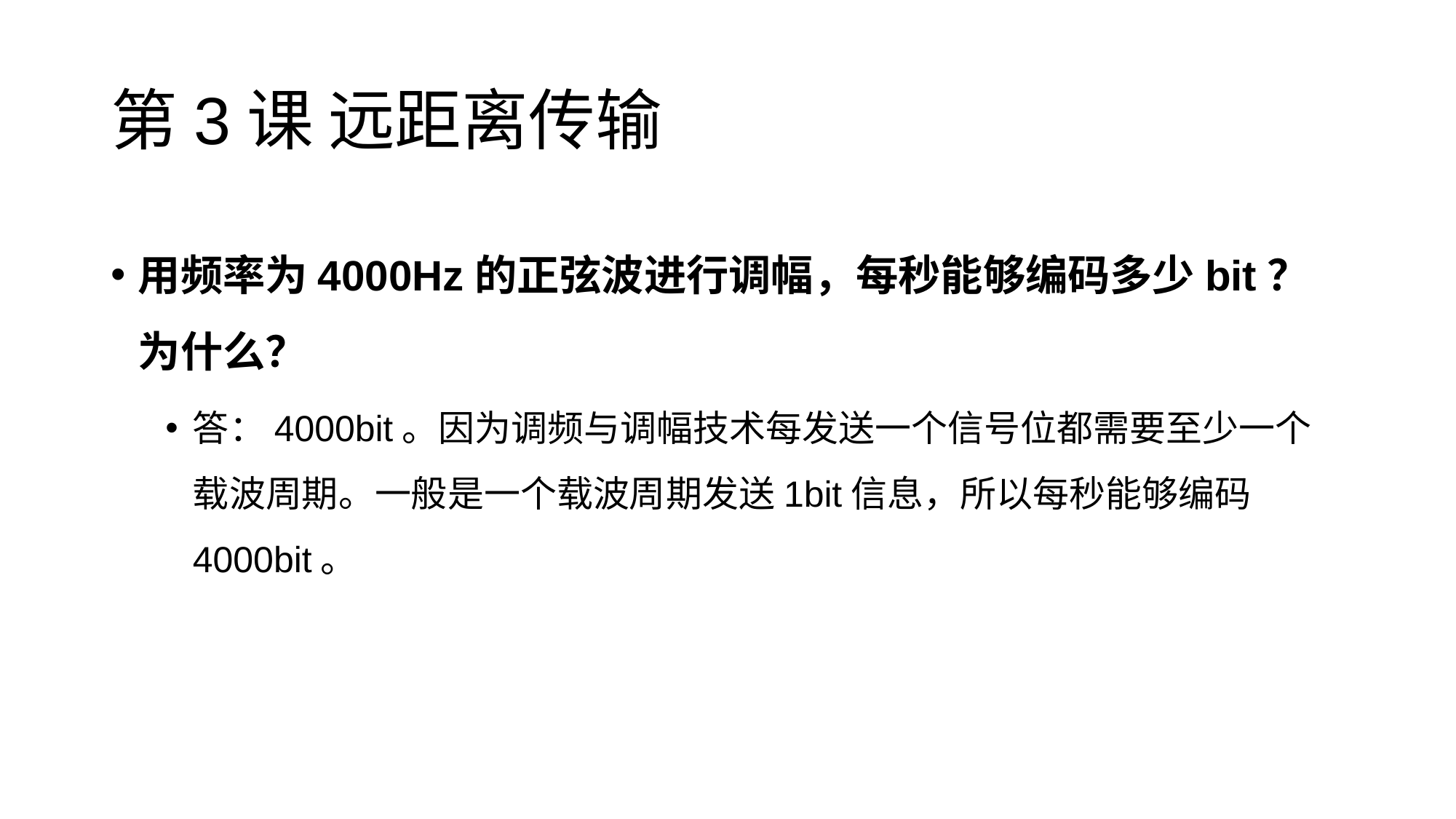

# 第3课 远距离传输
用频率为4000Hz的正弦波进行调幅，每秒能够编码多少bit？为什么？
答：4000bit。因为调频与调幅技术每发送一个信号位都需要至少一个载波周期。一般是一个载波周期发送1bit信息，所以每秒能够编码4000bit。